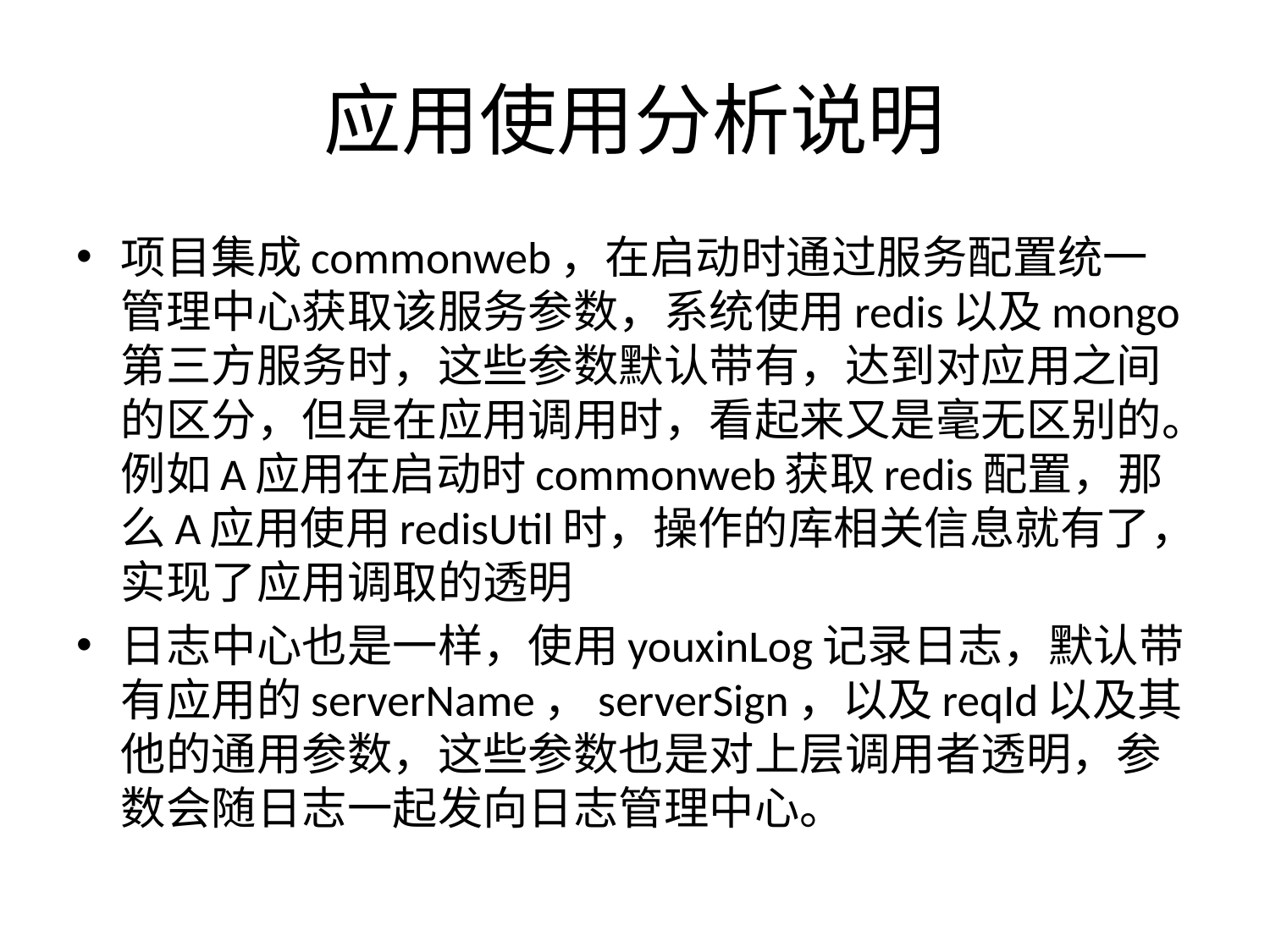

# 应用使用分析说明
项目集成commonweb，在启动时通过服务配置统一管理中心获取该服务参数，系统使用redis以及mongo第三方服务时，这些参数默认带有，达到对应用之间的区分，但是在应用调用时，看起来又是毫无区别的。例如A应用在启动时commonweb获取redis配置，那么A应用使用redisUtil时，操作的库相关信息就有了，实现了应用调取的透明
日志中心也是一样，使用youxinLog记录日志，默认带有应用的serverName，serverSign，以及reqId以及其他的通用参数，这些参数也是对上层调用者透明，参数会随日志一起发向日志管理中心。